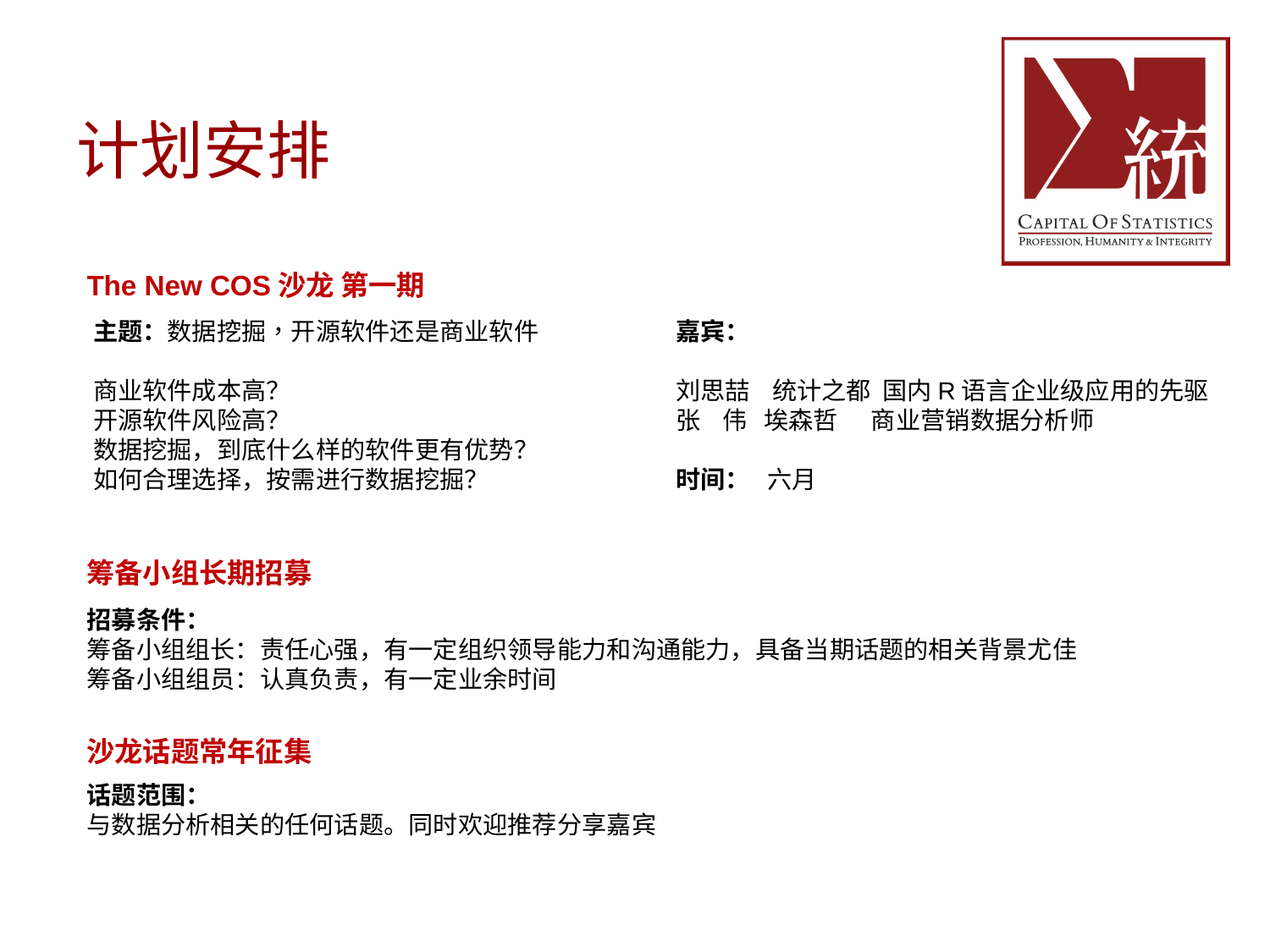

# 计划安排
The New COS沙龙 第一期
主题：数据挖掘，开源软件还是商业软件

商业软件成本高？
开源软件风险高？
数据挖掘，到底什么样的软件更有优势？
如何合理选择，按需进行数据挖掘？
嘉宾：

刘思喆    统计之都  国内R语言企业级应用的先驱
张    伟   埃森哲      商业营销数据分析师

时间：   六月
筹备小组长期招募
招募条件：
筹备小组组长：责任心强，有一定组织领导能力和沟通能力，具备当期话题的相关背景尤佳
筹备小组组员：认真负责，有一定业余时间
沙龙话题常年征集
话题范围：
与数据分析相关的任何话题。同时欢迎推荐分享嘉宾